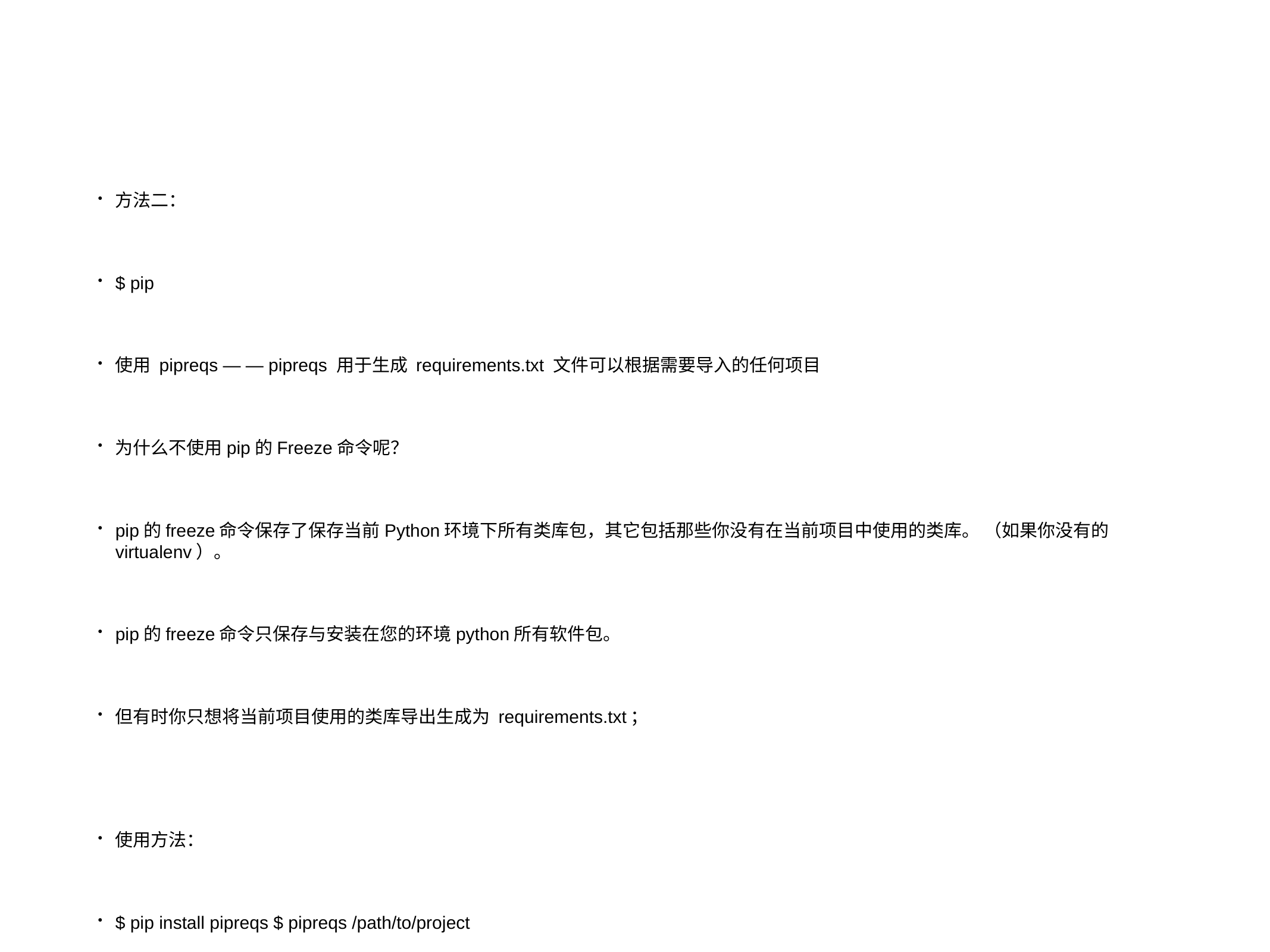

方法二：

$ pip

使用 pipreqs — — pipreqs 用于生成 requirements.txt 文件可以根据需要导入的任何项目

为什么不使用pip的Freeze命令呢？

pip的freeze命令保存了保存当前Python环境下所有类库包，其它包括那些你没有在当前项目中使用的类库。 （如果你没有的virtualenv）。

pip的freeze命令只保存与安装在您的环境python所有软件包。

但有时你只想将当前项目使用的类库导出生成为 requirements.txt；

使用方法：

$ pip install pipreqs $ pipreqs /path/to/project
#